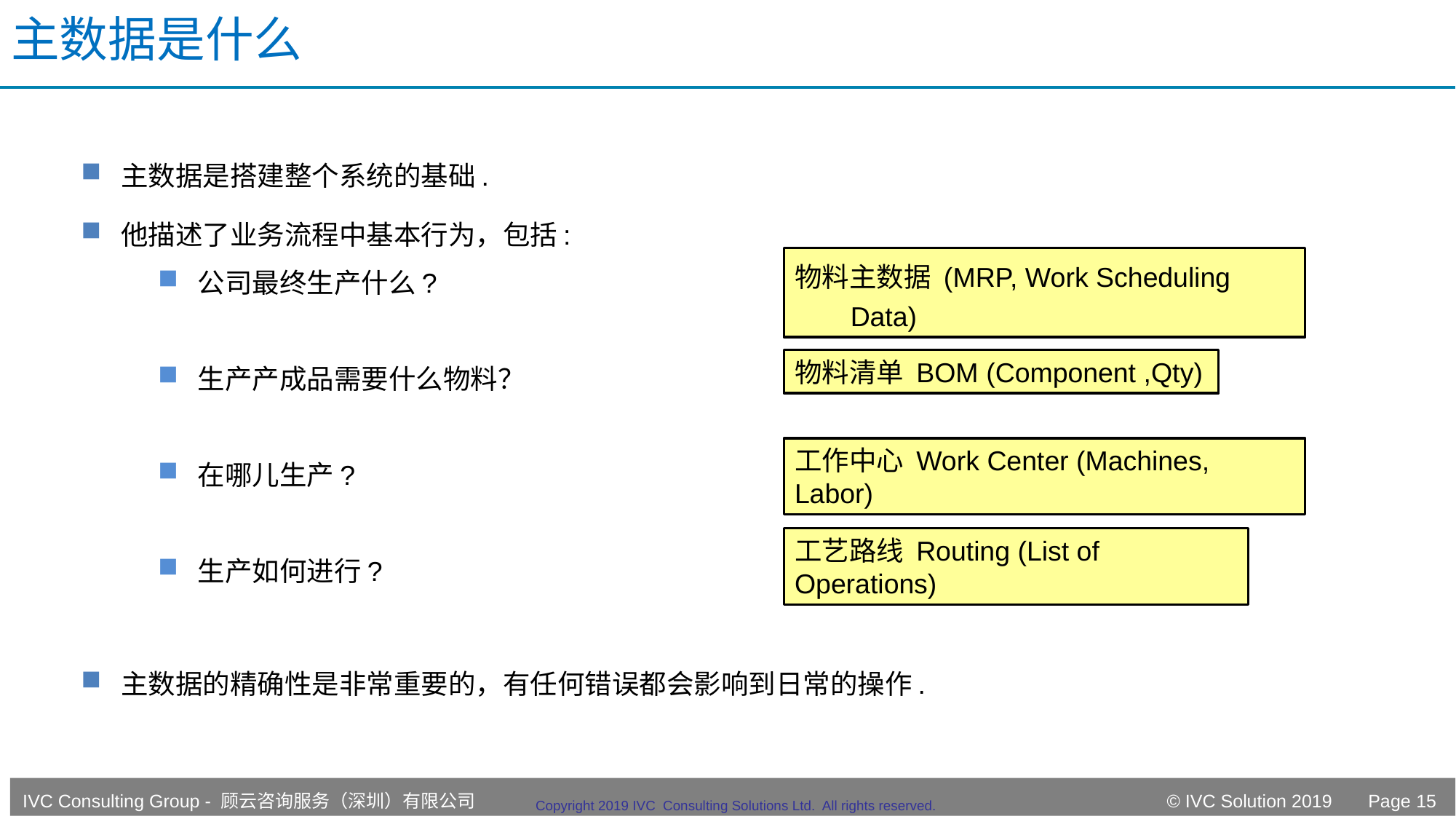

# 主数据是什么
主数据是搭建整个系统的基础.
他描述了业务流程中基本行为，包括:
公司最终生产什么?

生产产成品需要什么物料？

在哪儿生产?

生产如何进行?

主数据的精确性是非常重要的，有任何错误都会影响到日常的操作.
物料主数据 (MRP, Work Scheduling Data)
物料清单 BOM (Component ,Qty)
工作中心 Work Center (Machines, Labor)
工艺路线 Routing (List of Operations)